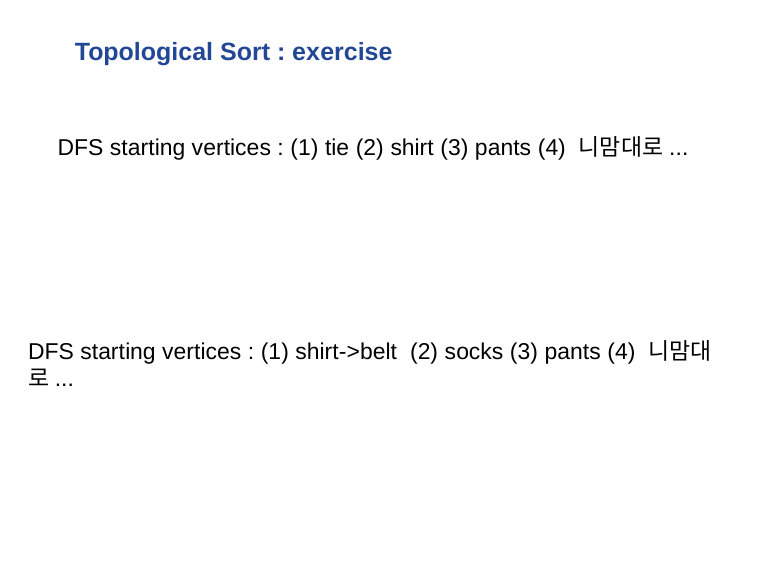

# Topological Sort : exercise
DFS starting vertices : (1) tie (2) shirt (3) pants (4) 니맘대로...
DFS starting vertices : (1) shirt->belt  (2) socks (3) pants (4) 니맘대로...